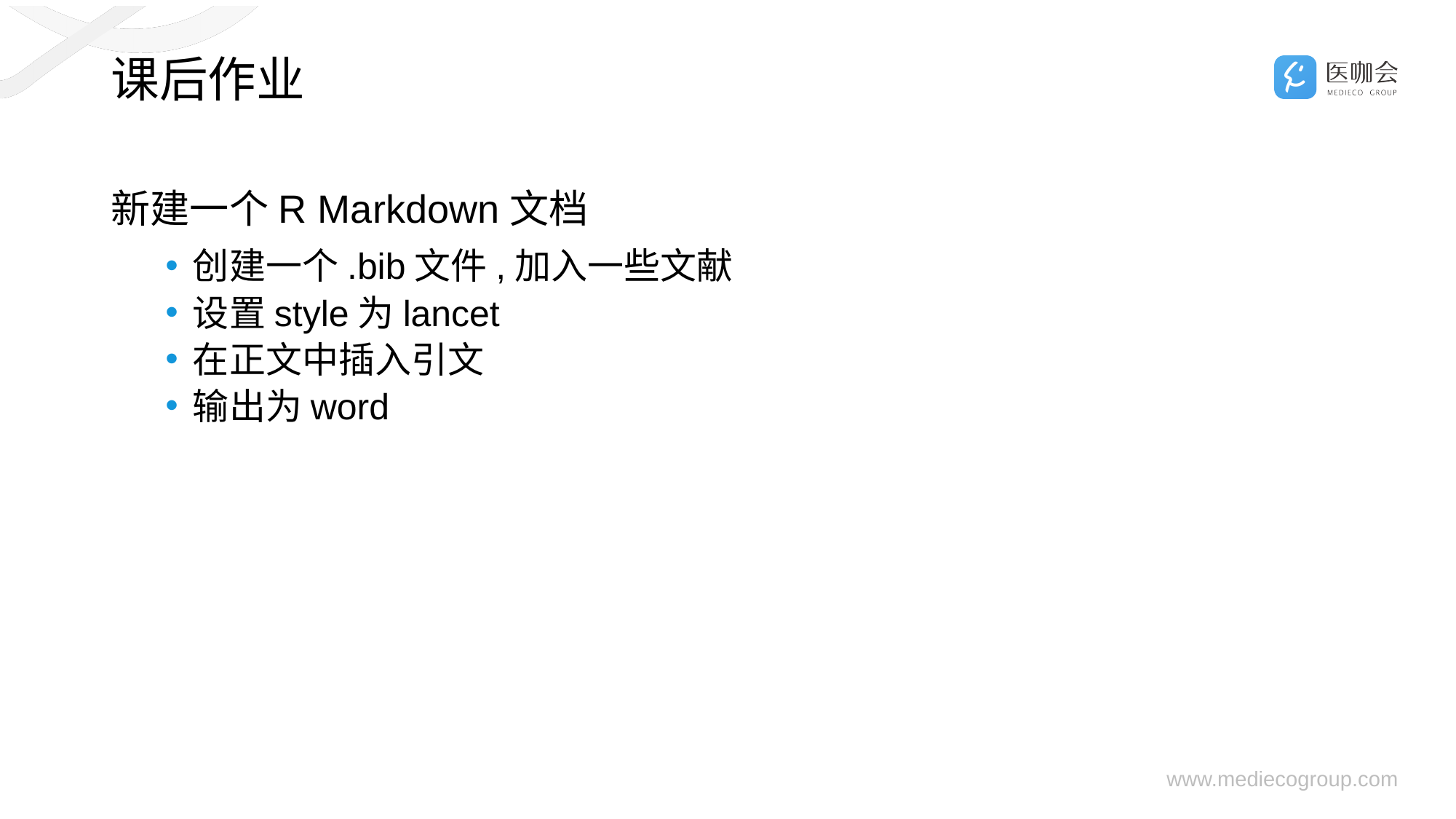

# 课后作业
新建一个R Markdown文档
创建一个.bib文件,加入一些文献
设置style为lancet
在正文中插入引文
输出为word